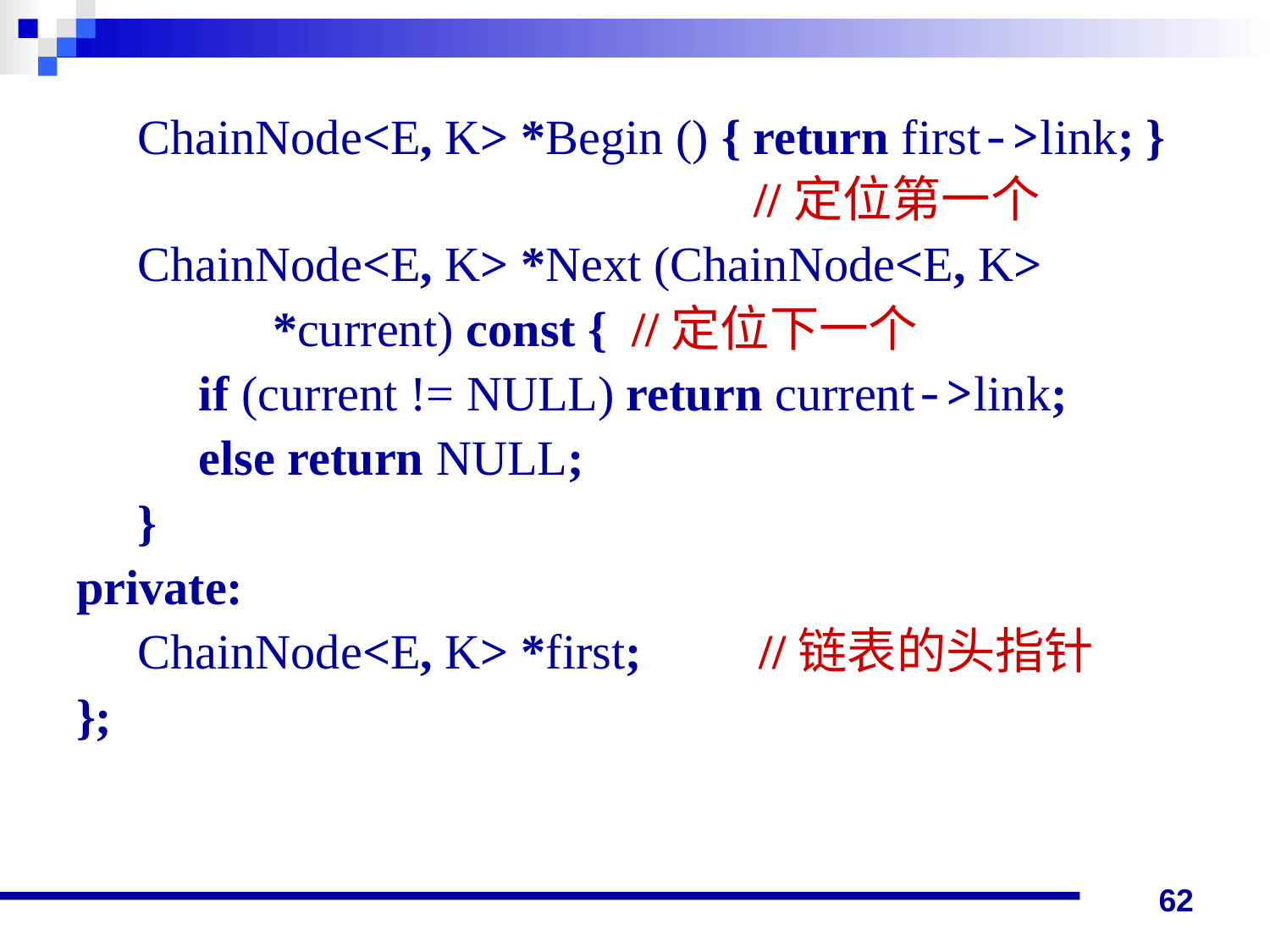

ChainNode<E, K> *Begin () { return first->link; }	                                         //定位第一个
     ChainNode<E, K> *Next (ChainNode<E, K>
                *current) const {	//定位下一个
          if (current != NULL) return current->link;
          else return NULL;
     }
private:
     ChainNode<E, K> *first;	//链表的头指针
};
62